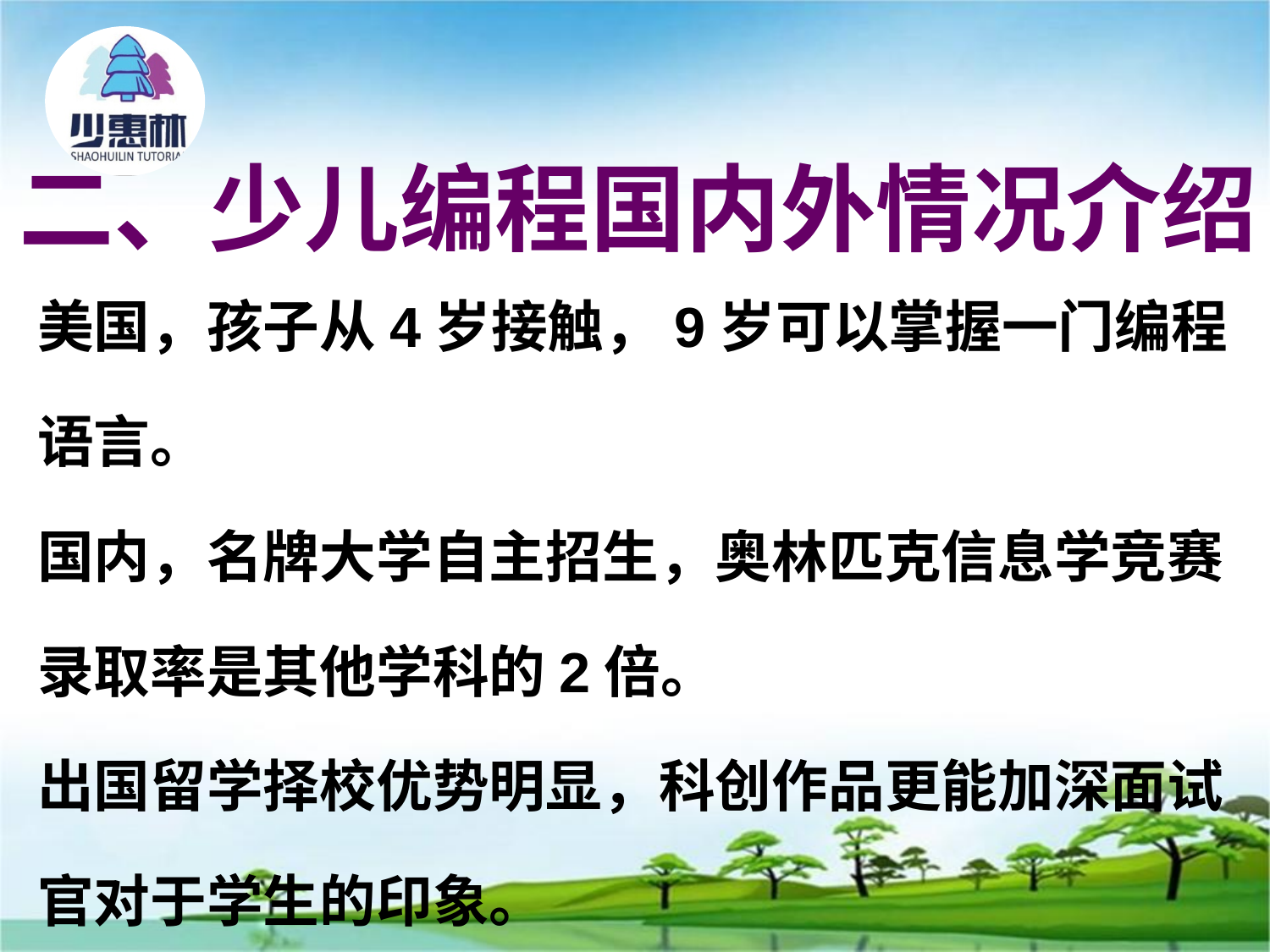

二、少儿编程国内外情况介绍
美国，孩子从4岁接触，9岁可以掌握一门编程语言。
国内，名牌大学自主招生，奥林匹克信息学竞赛录取率是其他学科的2倍。
出国留学择校优势明显，科创作品更能加深面试官对于学生的印象。